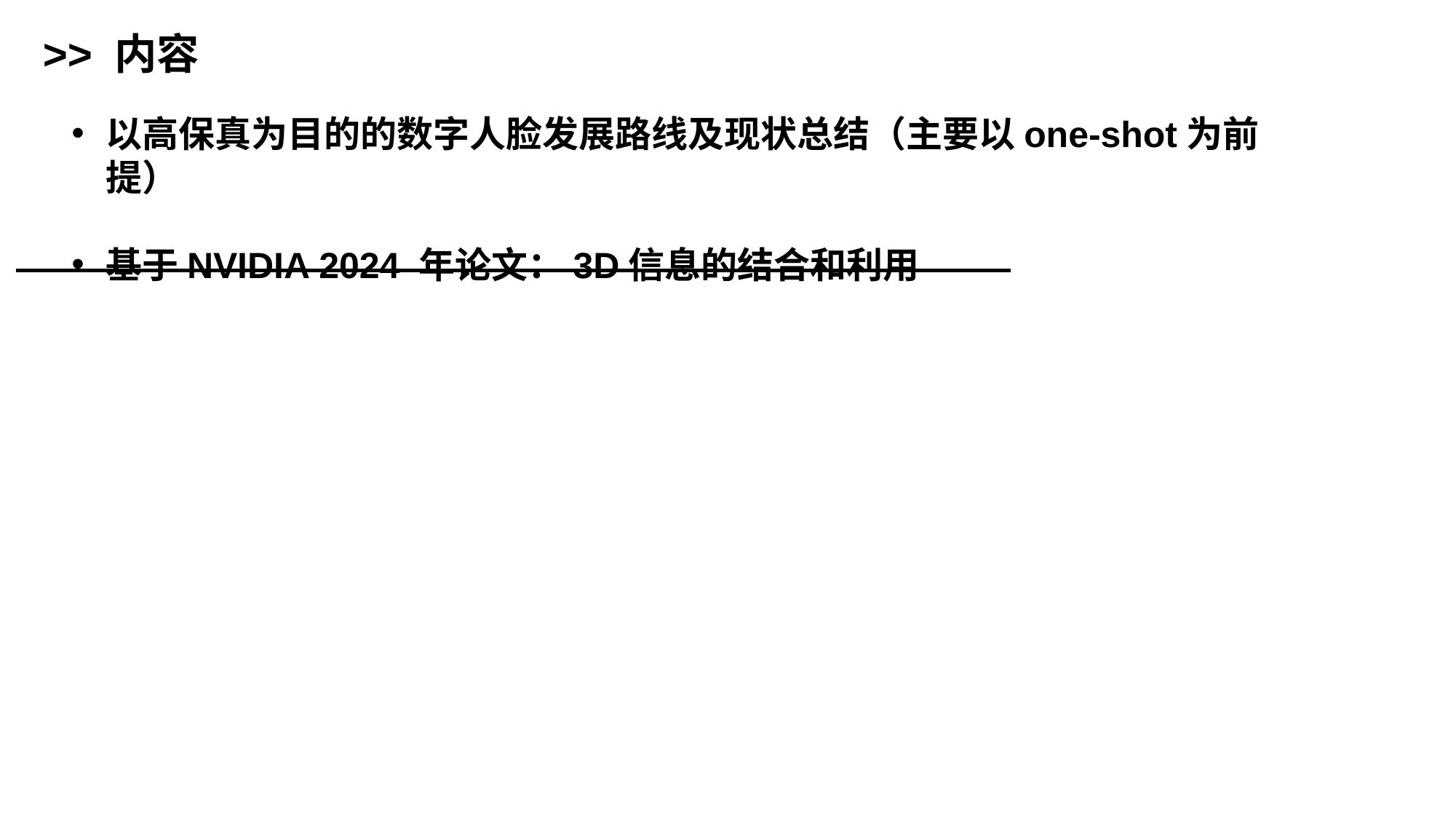

>> 内容
以高保真为目的的数字人脸发展路线及现状总结（主要以one-shot为前提）

基于NVIDIA 2024 年论文：3D信息的结合和利用